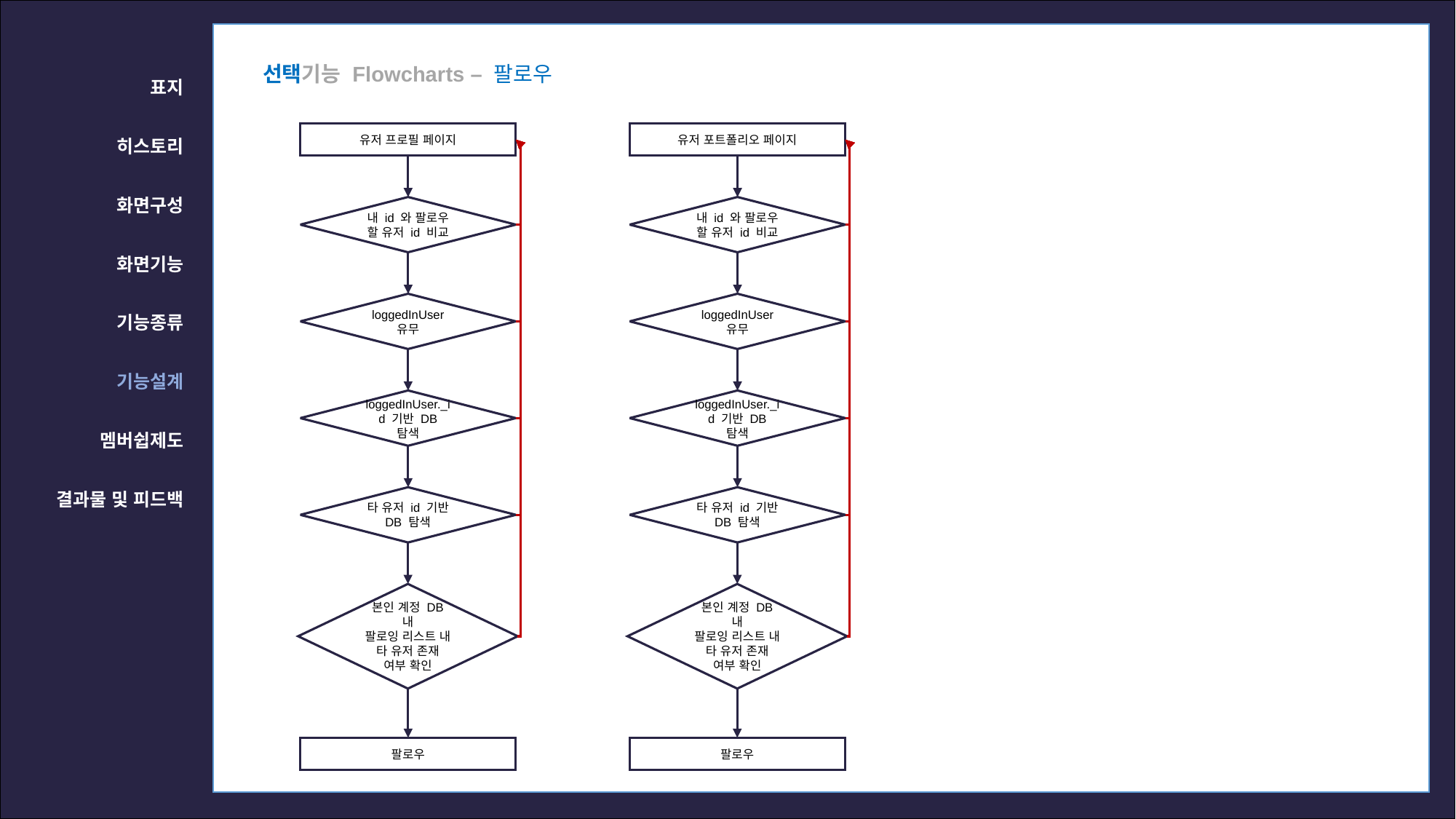

표지
히스토리
화면구성
화면기능
기능종류
기능설계
멤버쉽제도
결과물 및 피드백
선택기능 Flowcharts – 팔로우
유저 프로필 페이지
유저 포트폴리오 페이지
내 id 와 팔로우 할 유저 id 비교
내 id 와 팔로우 할 유저 id 비교
loggedInUser 유무
loggedInUser 유무
loggedInUser._id 기반 DB 탐색
loggedInUser._id 기반 DB 탐색
타 유저 id 기반
DB 탐색
타 유저 id 기반
DB 탐색
본인 계정 DB 내
팔로잉 리스트 내
타 유저 존재 여부 확인
본인 계정 DB 내
팔로잉 리스트 내
타 유저 존재 여부 확인
팔로우
팔로우